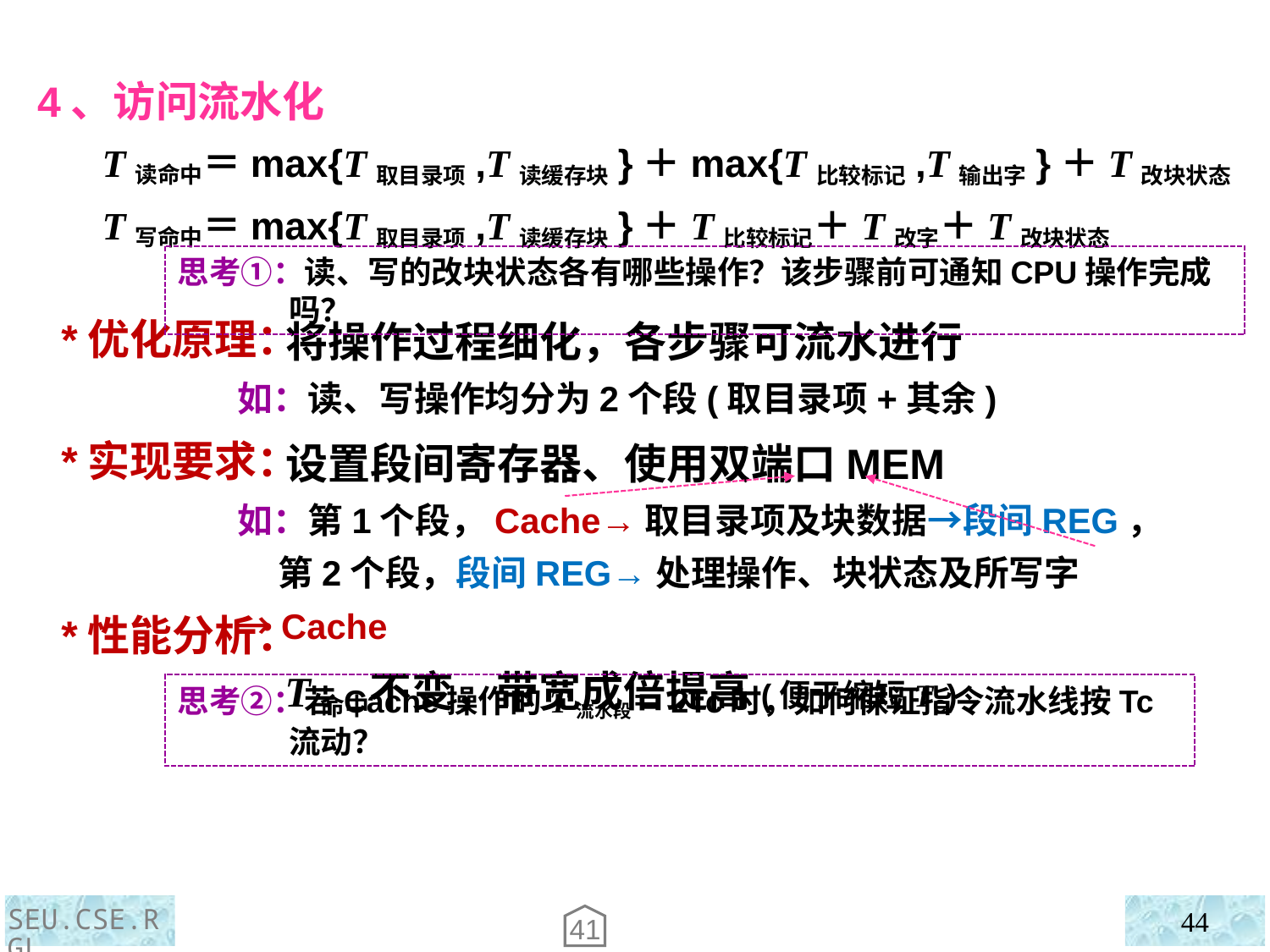

4、访问流水化
      T读命中＝max{T取目录项,T读缓存块}＋max{T比较标记,T输出字}＋T改块状态
      T写命中＝max{T取目录项,T读缓存块}＋T比较标记＋T改字＋T改块状态
思考①：读、写的改块状态各有哪些操作？该步骤前可通知CPU操作完成吗？
  *优化原理：

  *实现要求：

  *性能分析：
    将操作过程细化，各步骤可流水进行
如：读、写操作均分为2个段(取目录项+其余)
    设置段间寄存器、使用双端口MEM
如：第1个段，Cache→取目录项及块数据→段间REG，
    第2个段，段间REG→处理操作、块状态及所写字→Cache
    T命中不变，带宽成倍提高(便于缩短TC)
思考②：若Cache操作的T流水段＝2Tc时，如何保证指令流水线按Tc流动？
SEU.CSE.RGL
44
41